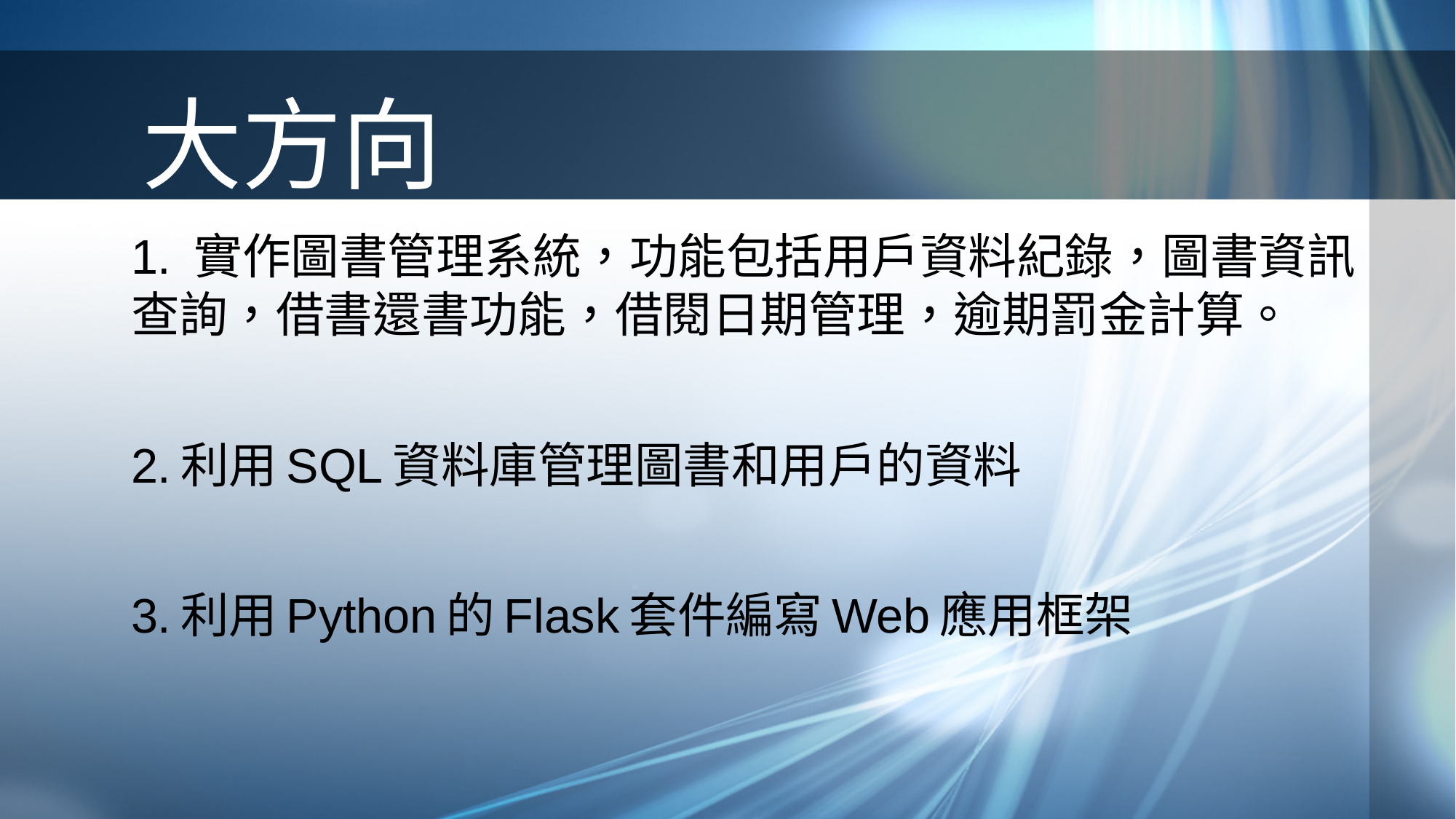

# 大方向
1. 實作圖書管理系統，功能包括用戶資料紀錄，圖書資訊查詢，借書還書功能，借閱日期管理，逾期罰金計算。

2.利用SQL資料庫管理圖書和用戶的資料

3.利用Python的Flask套件編寫Web應用框架